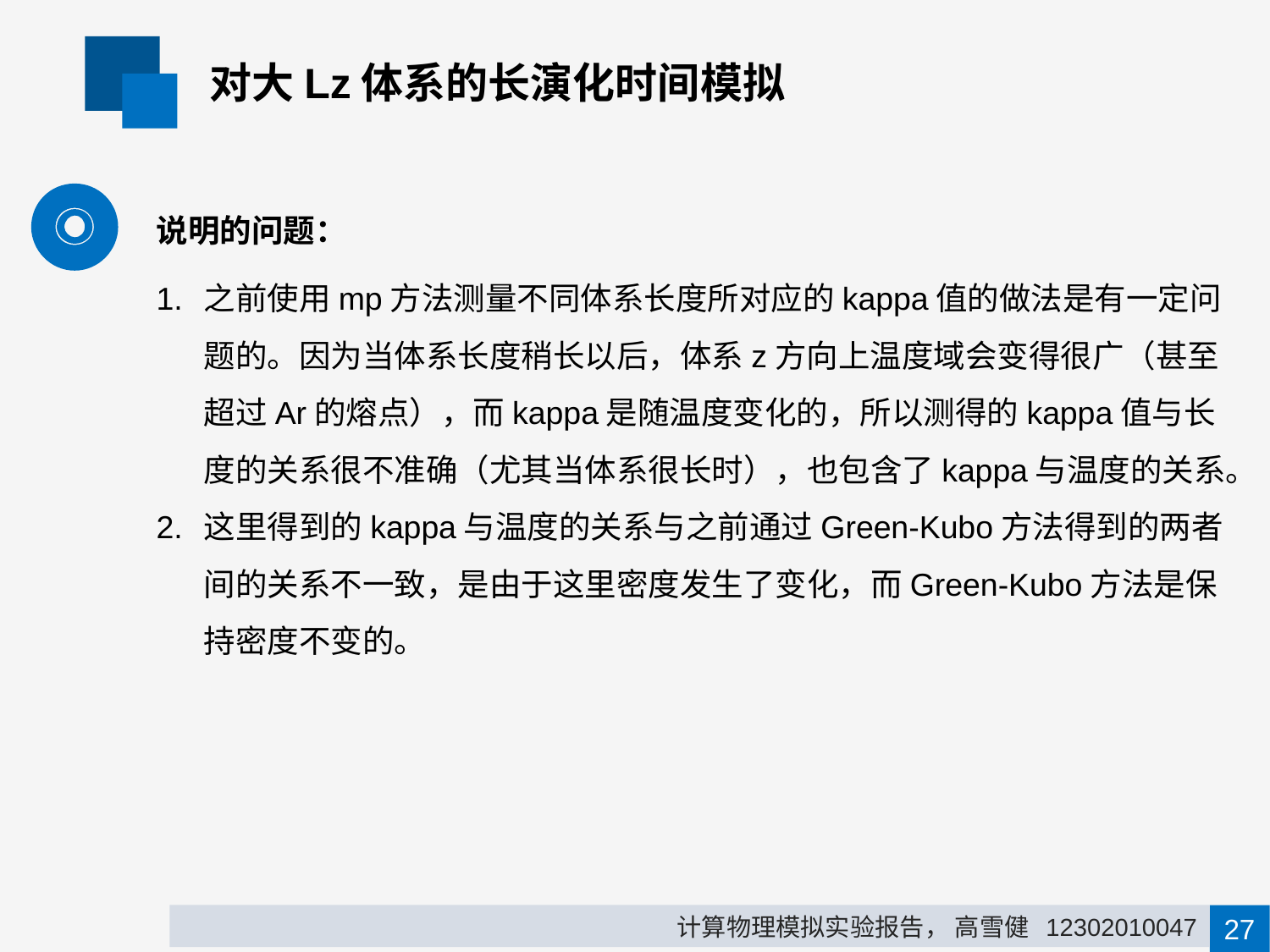

对大Lz体系的长演化时间模拟

说明的问题：
之前使用mp方法测量不同体系长度所对应的kappa值的做法是有一定问题的。因为当体系长度稍长以后，体系z方向上温度域会变得很广（甚至超过Ar的熔点），而kappa是随温度变化的，所以测得的kappa值与长度的关系很不准确（尤其当体系很长时），也包含了kappa与温度的关系。
这里得到的kappa与温度的关系与之前通过Green-Kubo方法得到的两者间的关系不一致，是由于这里密度发生了变化，而Green-Kubo方法是保持密度不变的。
计算物理模拟实验报告， 高雪健  12302010047
27